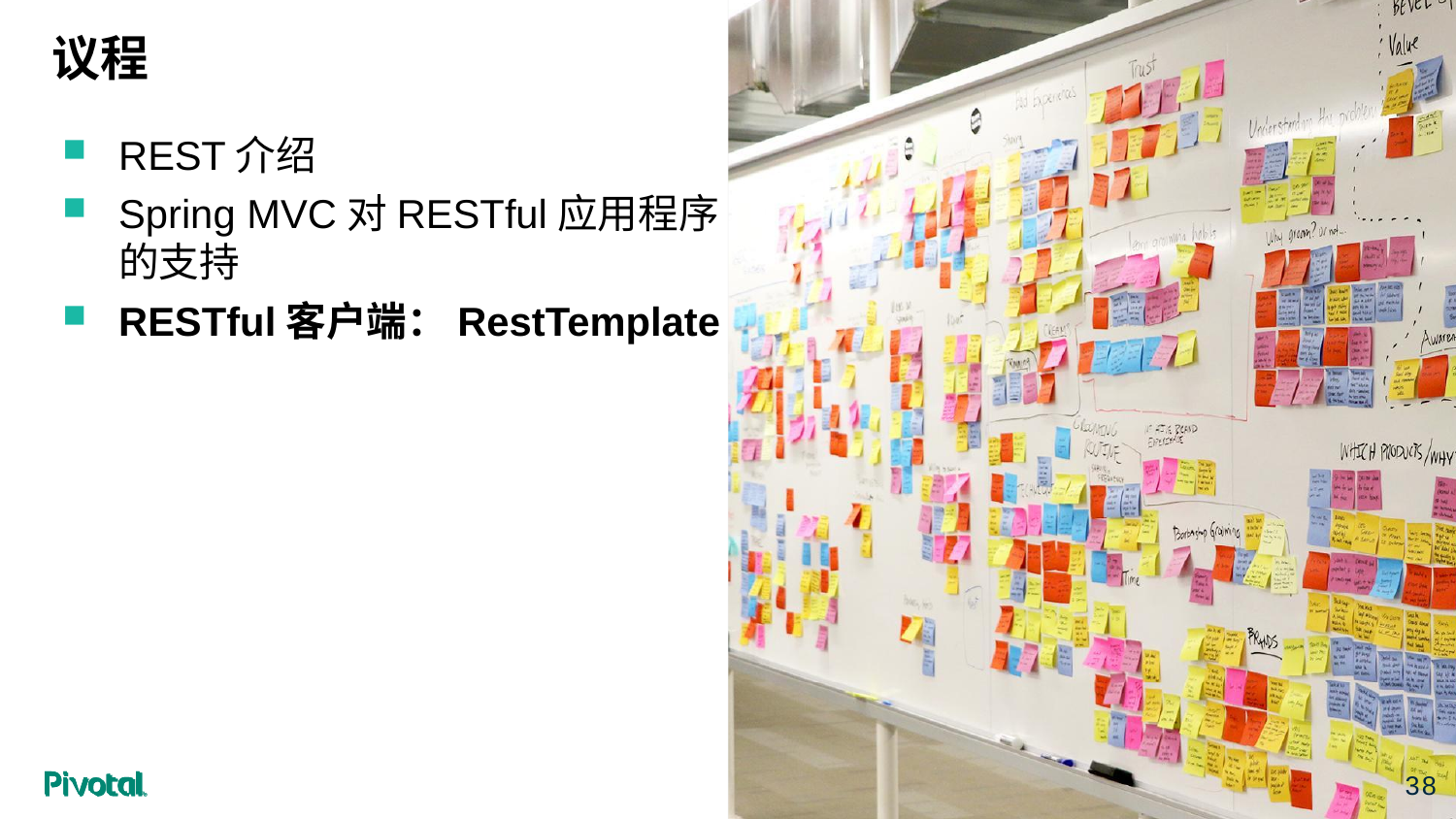

议程
REST介绍
Spring MVC对RESTful应用程序的支持
RESTful客户端：RestTemplate
Cover w/ Image
38